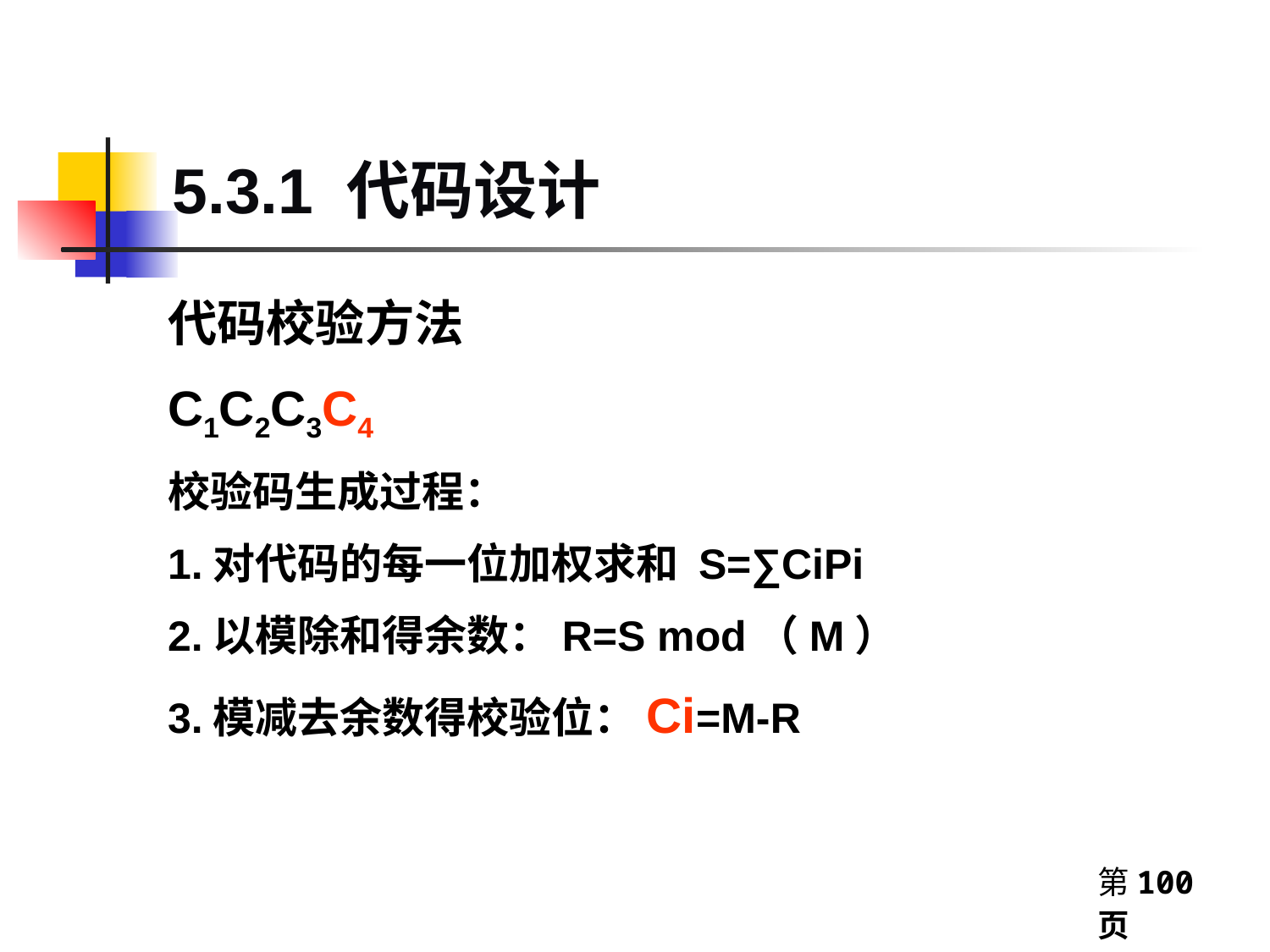

# 5.3.1 代码设计
代码校验方法
C1C2C3C4
校验码生成过程：
1.对代码的每一位加权求和 S=∑CiPi
2.以模除和得余数：R=S mod（M）
3.模减去余数得校验位：Ci=M-R